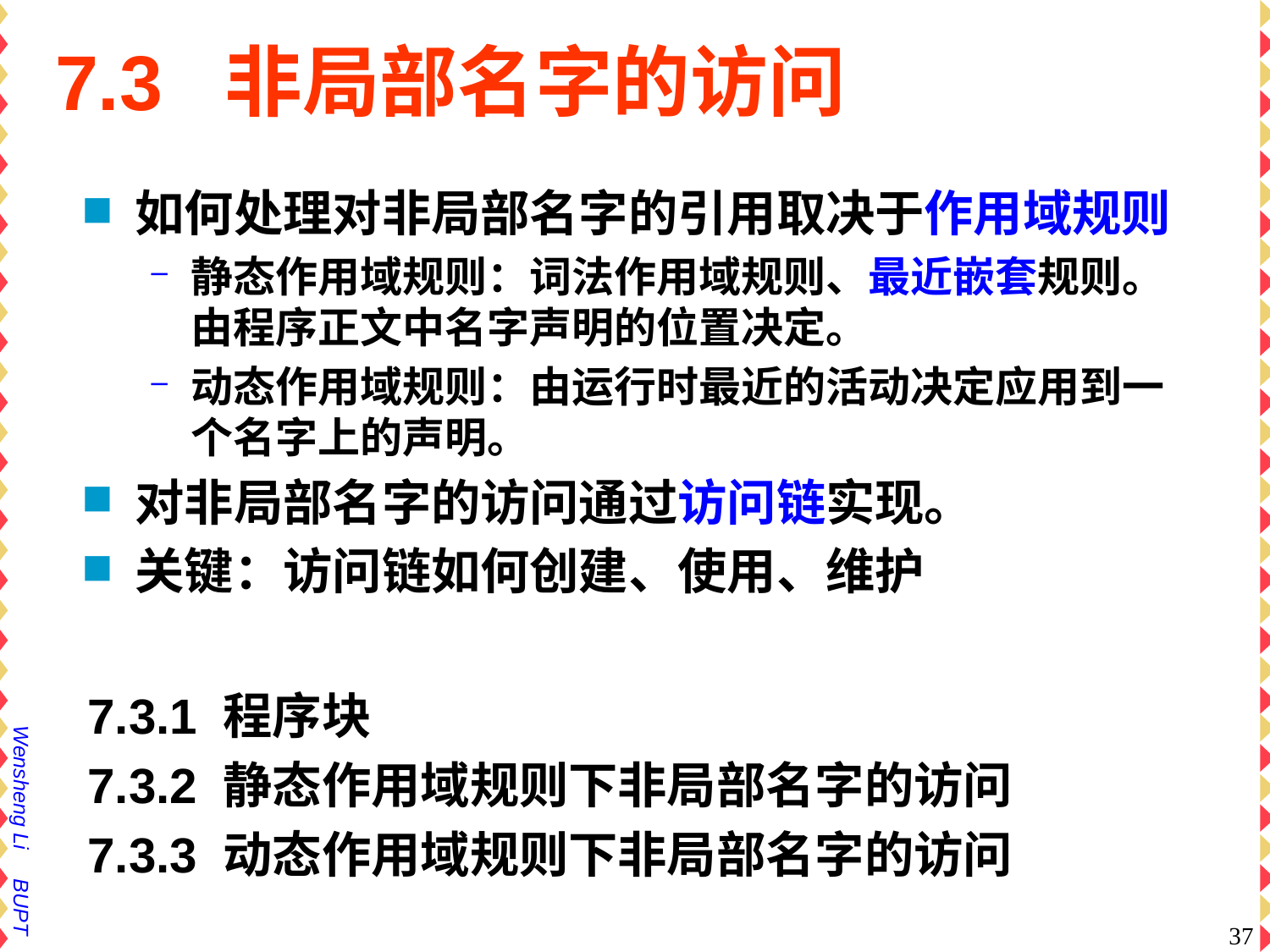

# 7.3  非局部名字的访问
如何处理对非局部名字的引用取决于作用域规则
静态作用域规则：词法作用域规则、最近嵌套规则。由程序正文中名字声明的位置决定。
动态作用域规则：由运行时最近的活动决定应用到一个名字上的声明。
对非局部名字的访问通过访问链实现。
关键：访问链如何创建、使用、维护

7.3.1 程序块
7.3.2 静态作用域规则下非局部名字的访问
7.3.3 动态作用域规则下非局部名字的访问
37